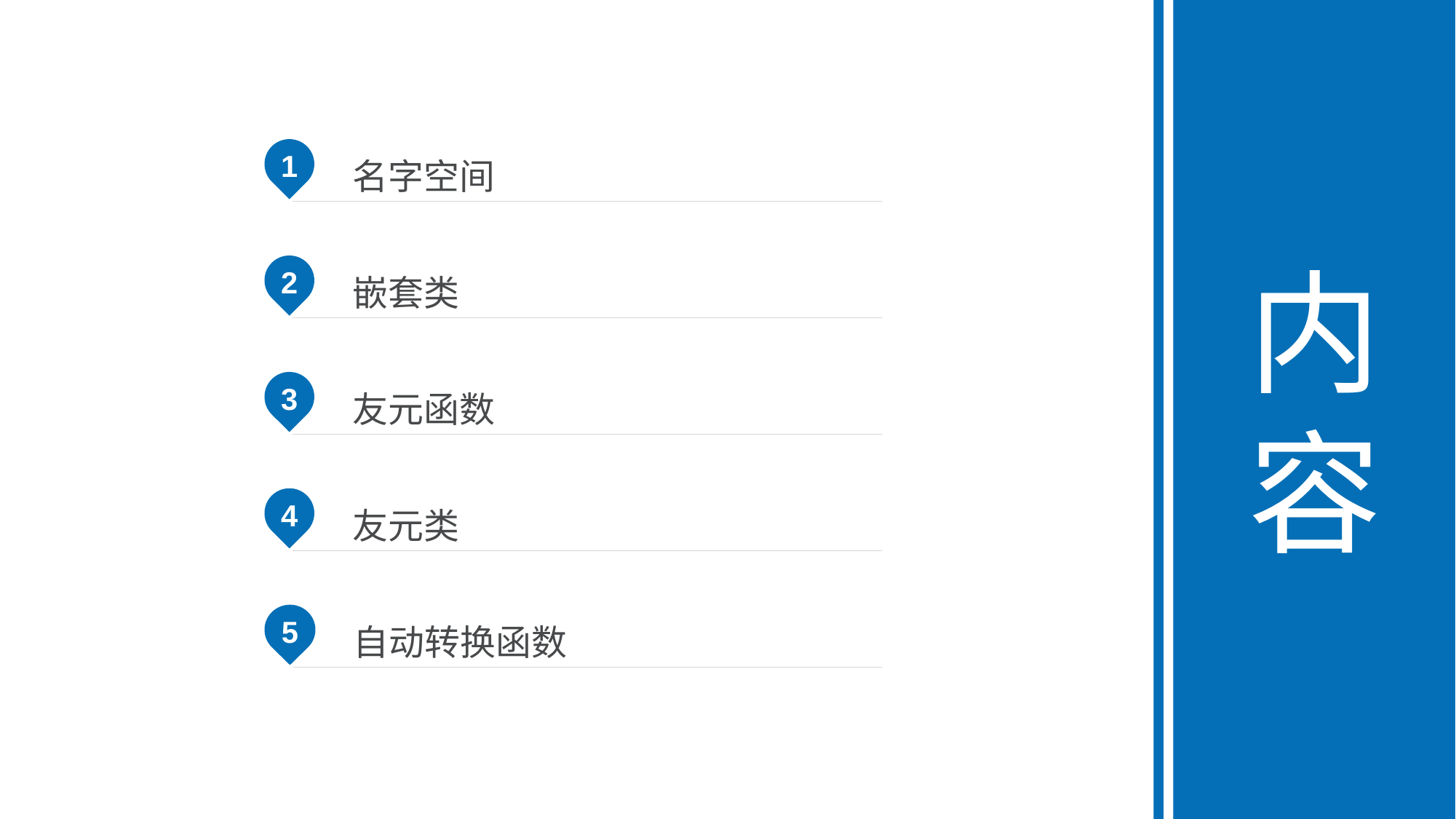

内容

1
名字空间
2
嵌套类
3
友元函数
4
友元类
5
自动转换函数